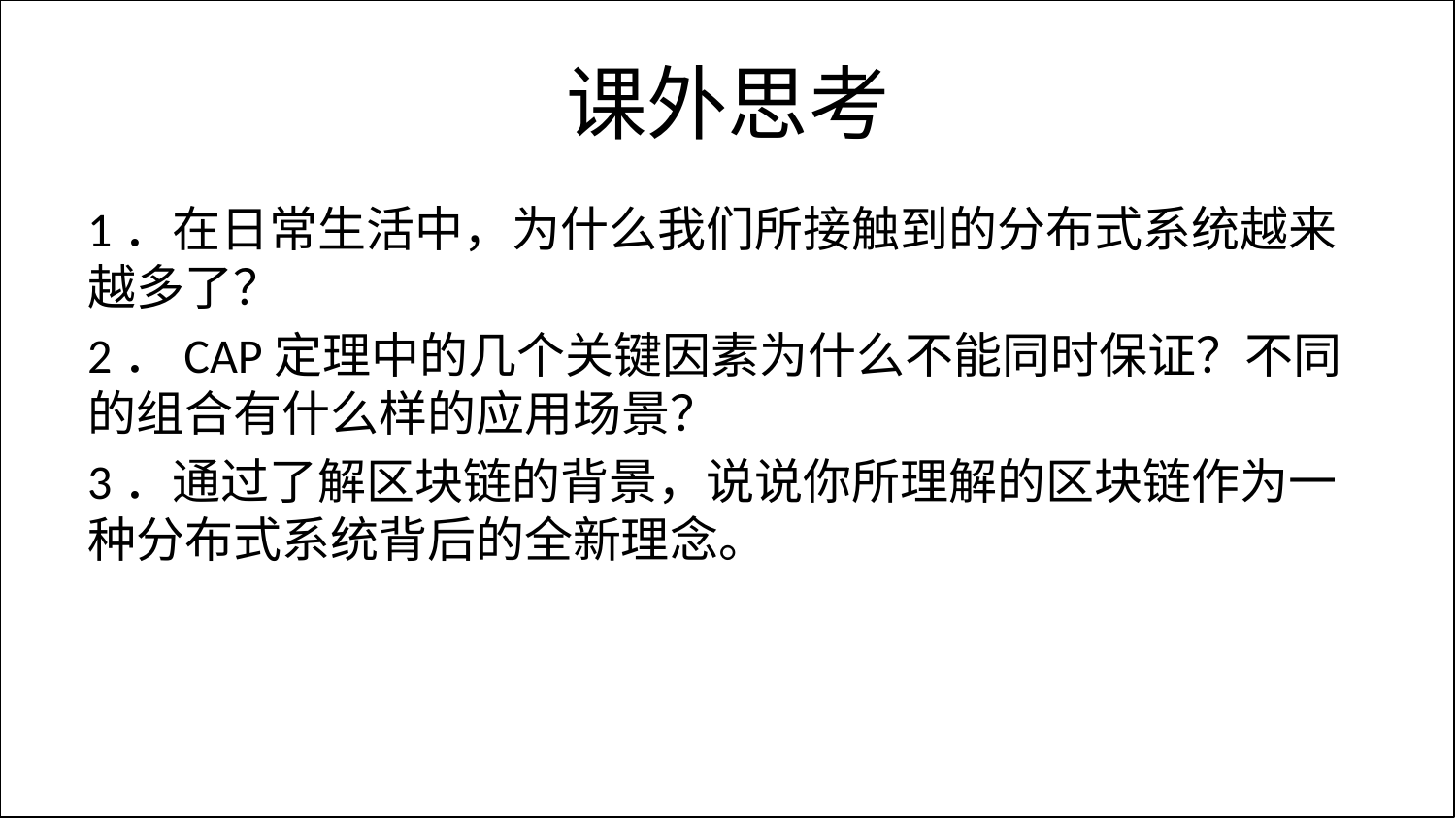

# 课外思考
1．在日常生活中，为什么我们所接触到的分布式系统越来越多了？
2．CAP定理中的几个关键因素为什么不能同时保证？不同的组合有什么样的应用场景？
3．通过了解区块链的背景，说说你所理解的区块链作为一种分布式系统背后的全新理念。